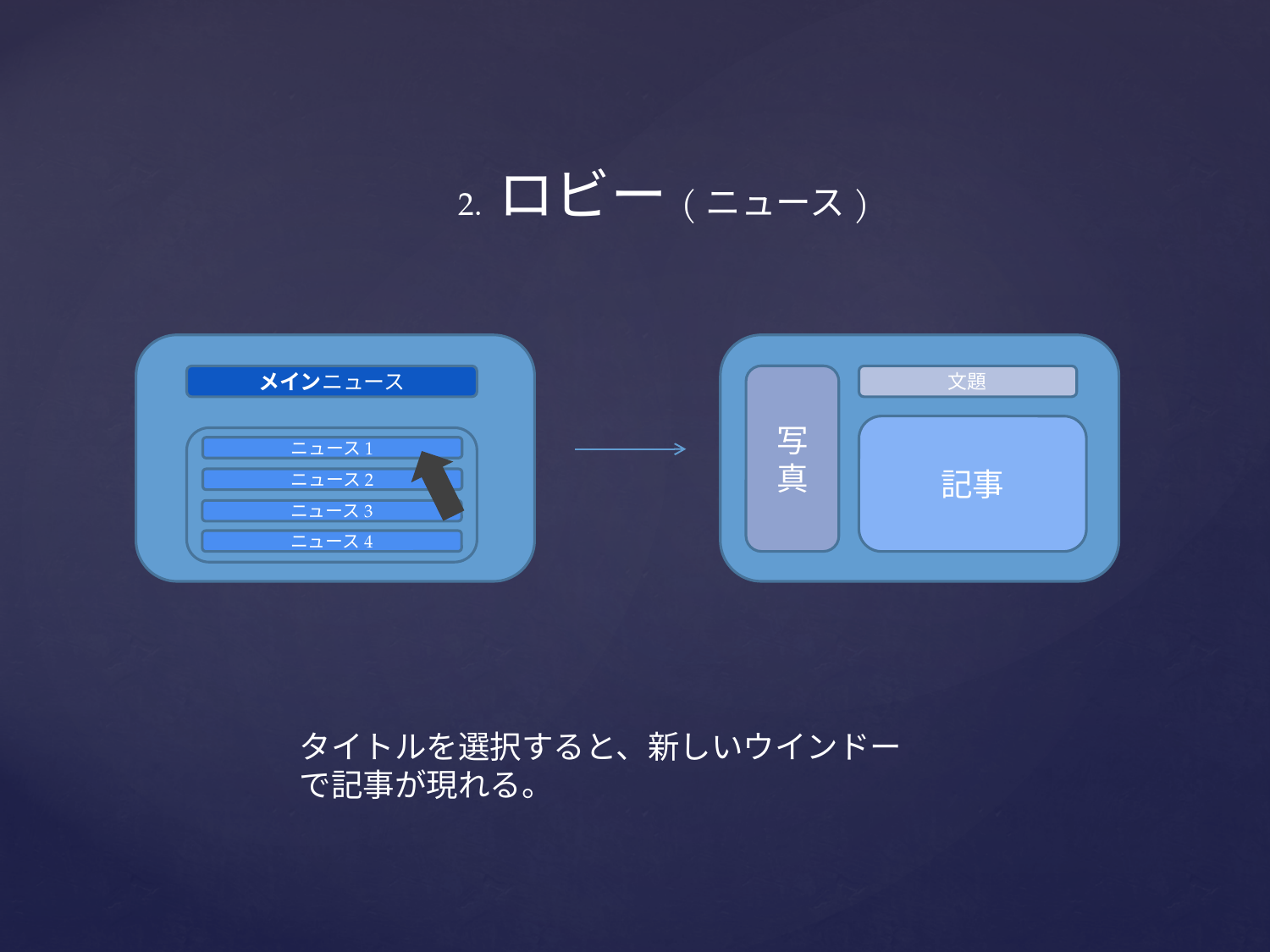

2. ロビー(ニュース)

文題
メインニュース
写真
記事

ニュース1

ニュース2
ニュース3
ニュース4
タイトルを選択すると、新しいウインドー
で記事が現れる。